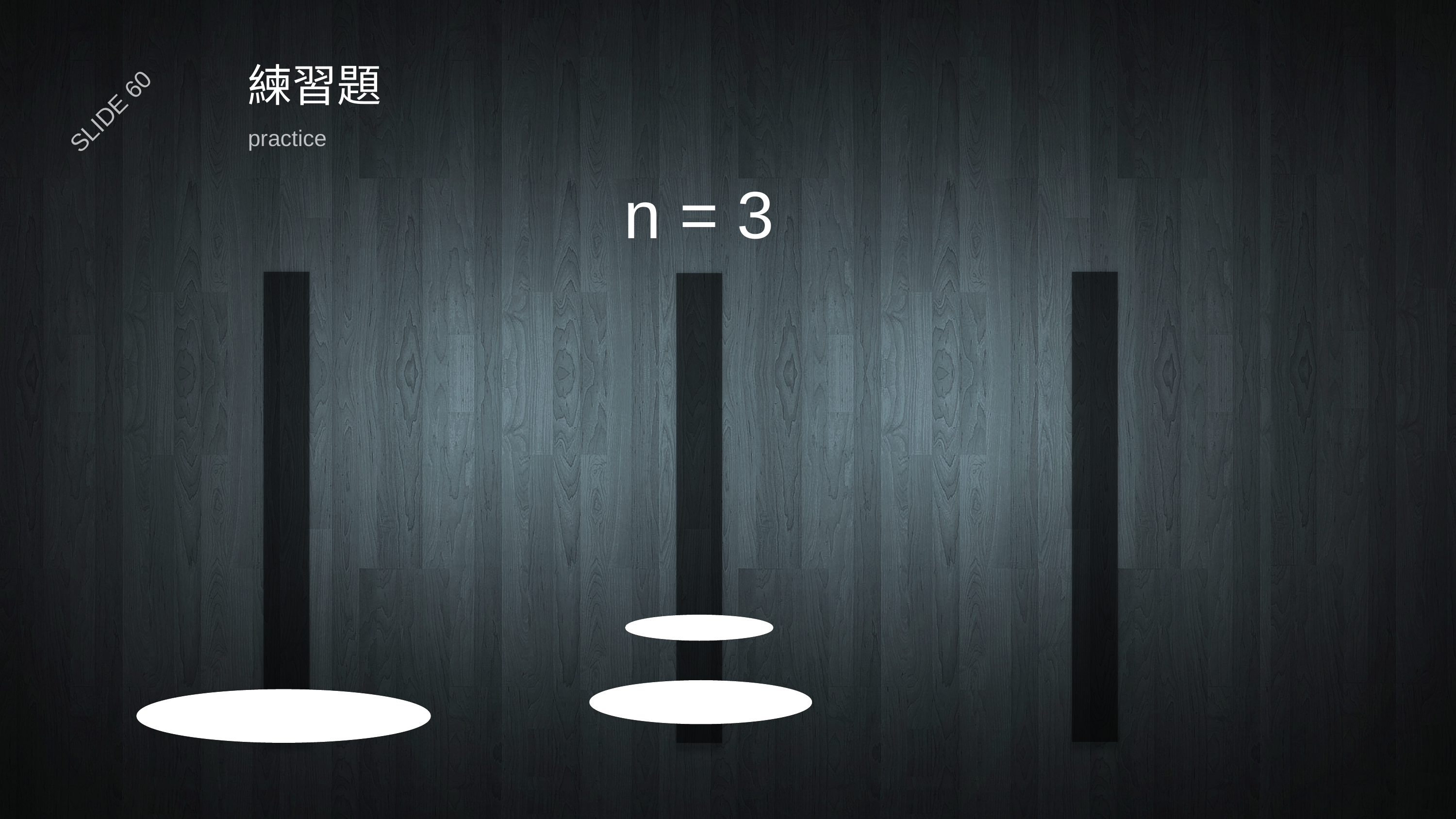

# 練習題
SLIDE 60
practice

n = 3